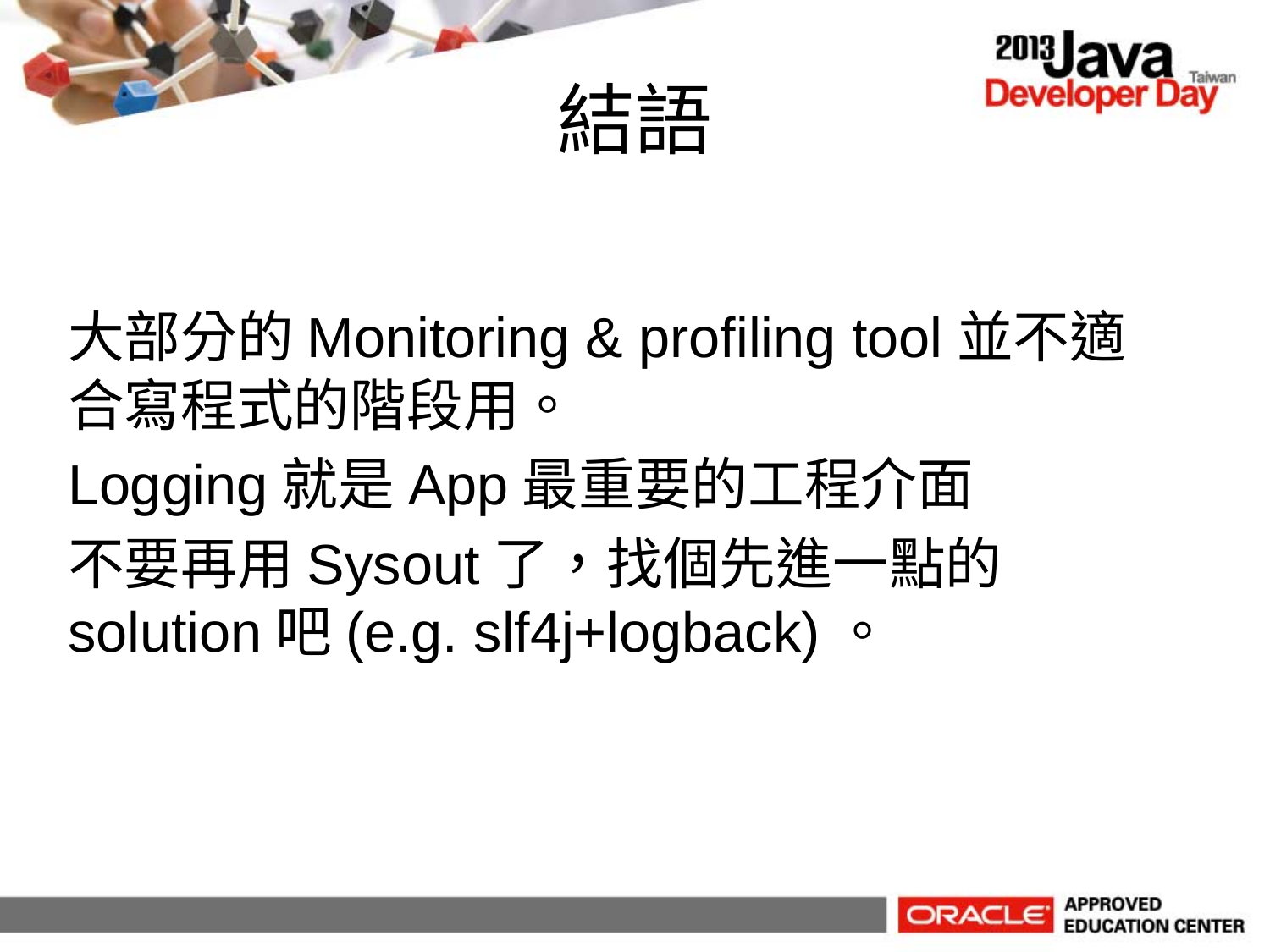

# 結語

大部分的Monitoring & profiling tool並不適合寫程式的階段用。
Logging就是App最重要的工程介面
不要再用Sysout了，找個先進一點的solution吧(e.g. slf4j+logback)。